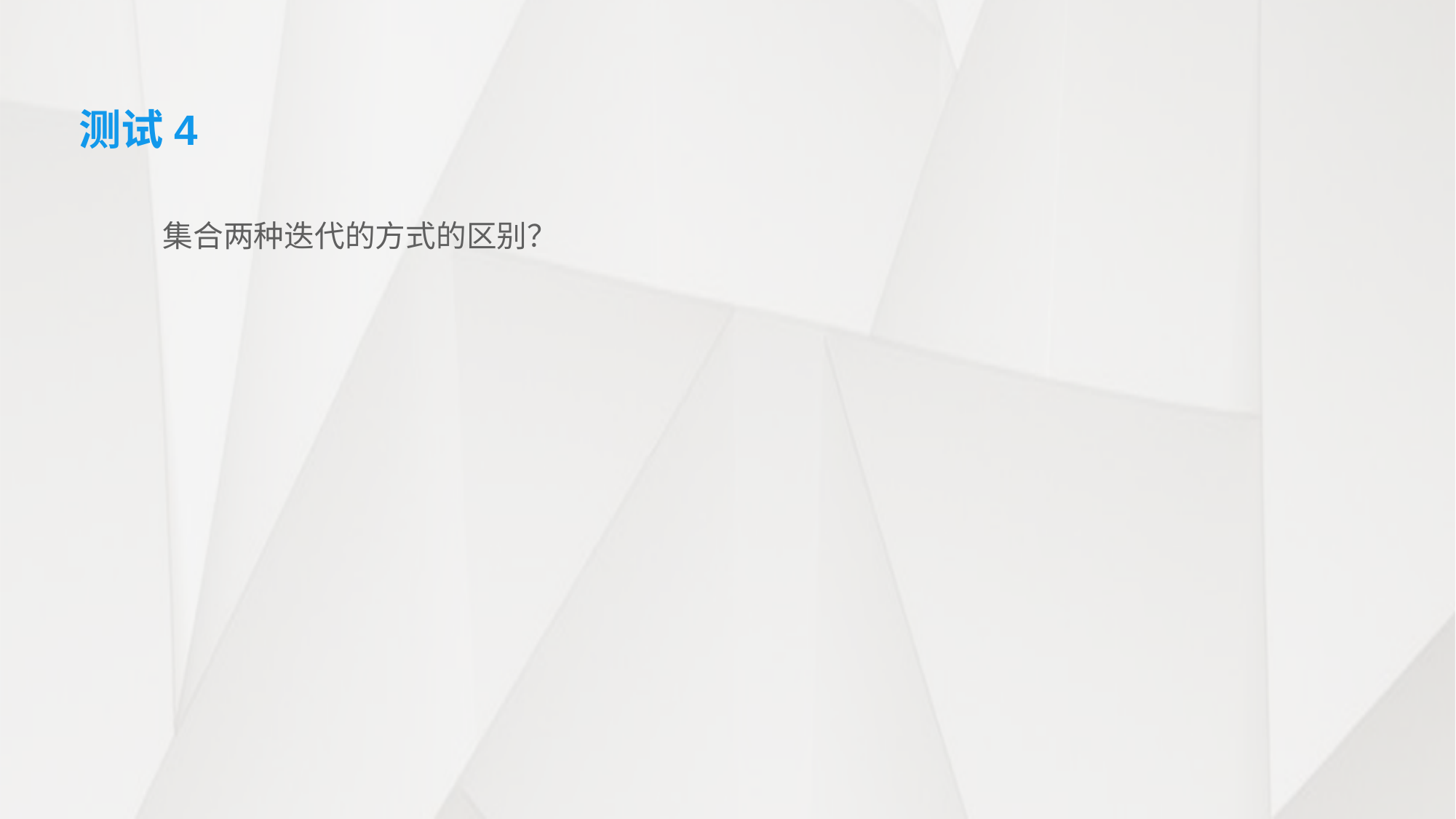

# 测试4
集合两种迭代的方式的区别？
如果用while循环，因为it指向了一个对象，那么循环结束以后，it还会存在于内存当中，直到程序结束，而用for循环，因为it是局部变量，那么当循环结束以后，it就被释放掉了。